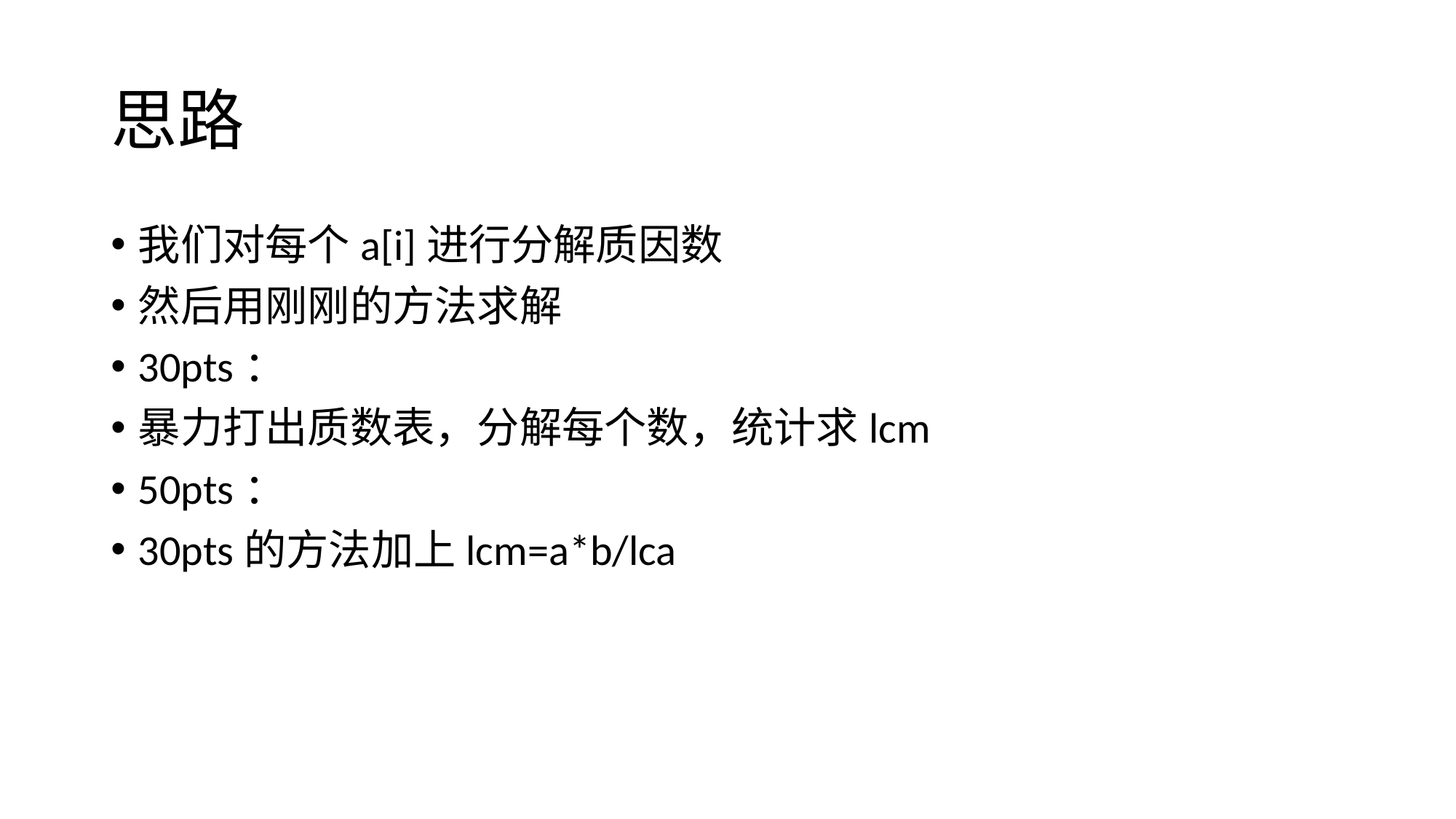

# 思路
我们对每个a[i]进行分解质因数
然后用刚刚的方法求解
30pts：
暴力打出质数表，分解每个数，统计求lcm
50pts：
30pts的方法加上lcm=a*b/lca